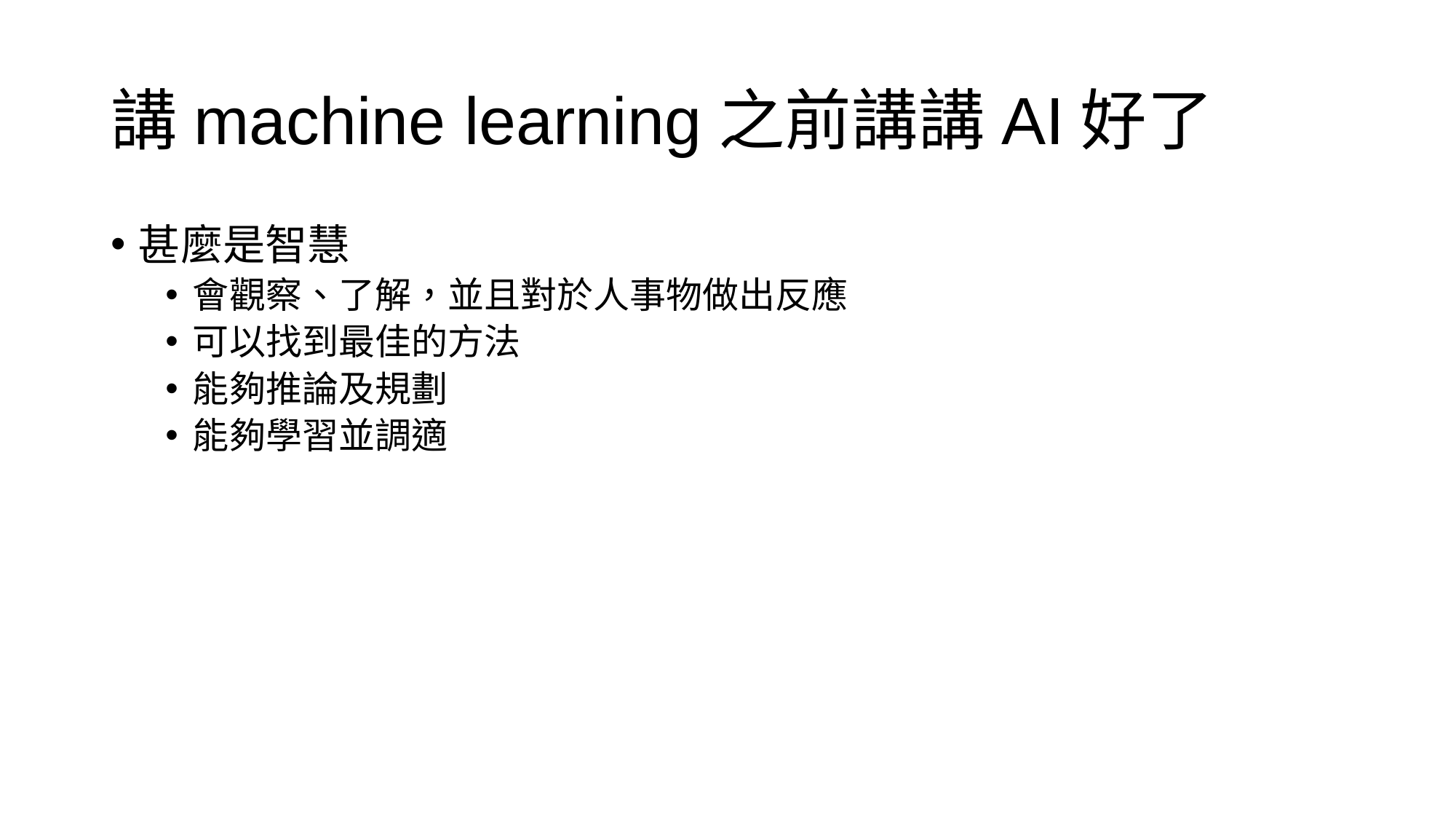

# 講machine learning之前講講AI好了
甚麼是智慧
會觀察、了解，並且對於人事物做出反應
可以找到最佳的方法
能夠推論及規劃
能夠學習並調適